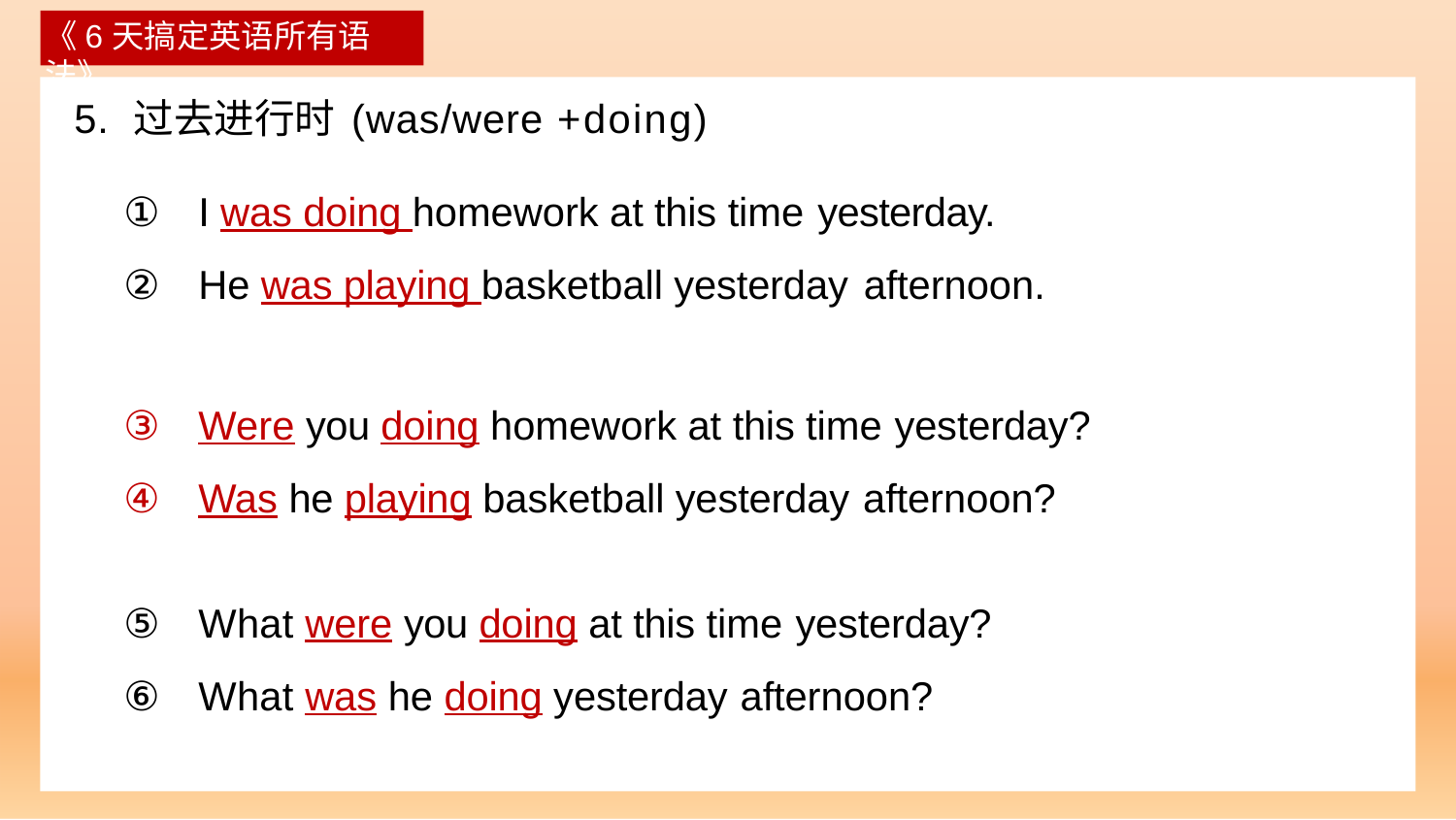

《6天搞定英语所有语法》
# 5. 过去进行时	(was/were +doing)
①	I was doing homework at this time yesterday.
②	He was playing basketball yesterday afternoon.

③	Were you doing homework at this time yesterday?
④	Was he playing basketball yesterday afternoon?

⑤	What were you doing at this time yesterday?
⑥	What was he doing yesterday afternoon?